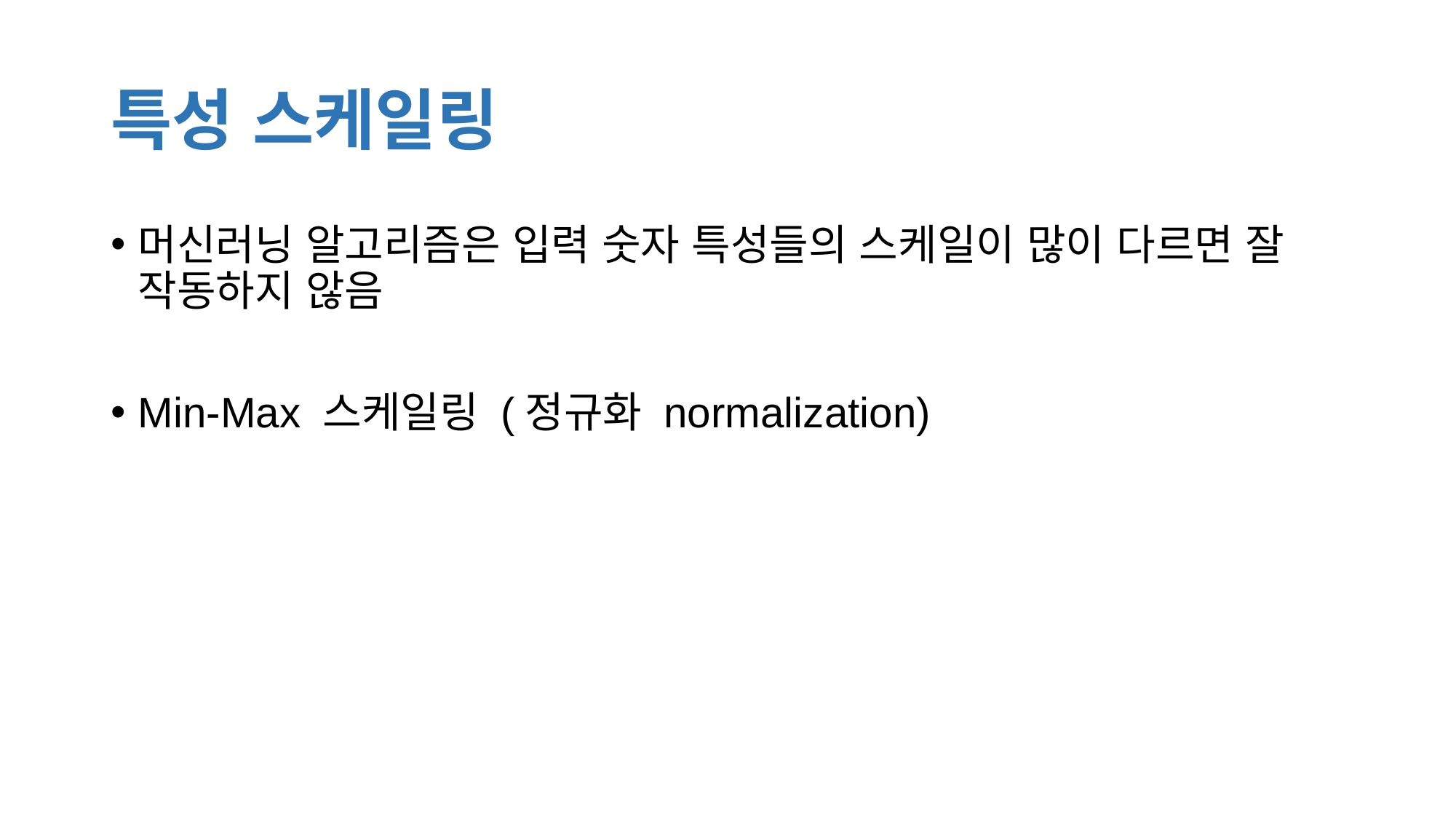

# 특성 스케일링
머신러닝 알고리즘은 입력 숫자 특성들의 스케일이 많이 다르면 잘 작동하지 않음

Min-Max 스케일링 (정규화 normalization)